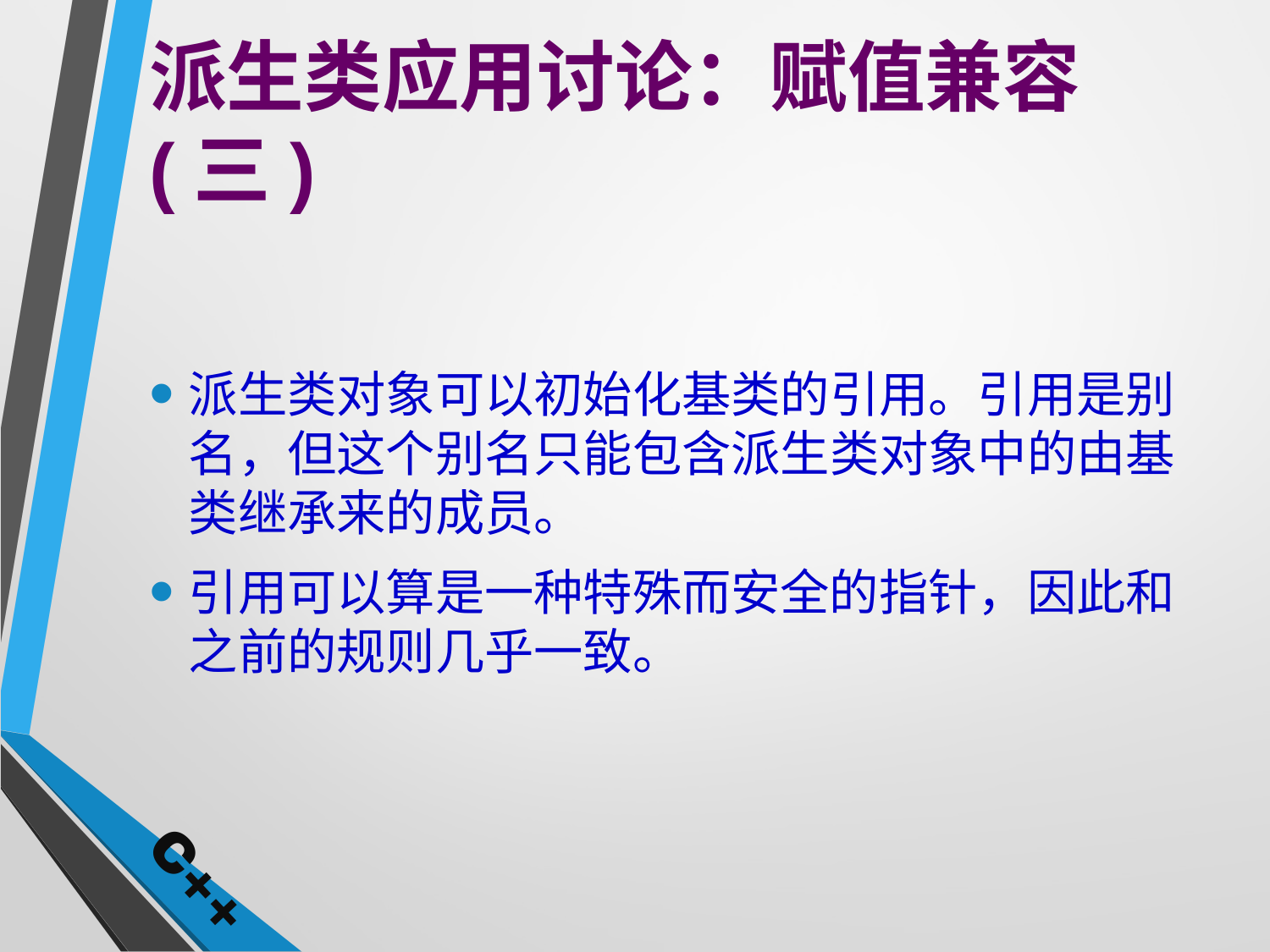

# 派生类应用讨论：赋值兼容(三)
派生类对象可以初始化基类的引用。引用是别名，但这个别名只能包含派生类对象中的由基类继承来的成员。
引用可以算是一种特殊而安全的指针，因此和之前的规则几乎一致。